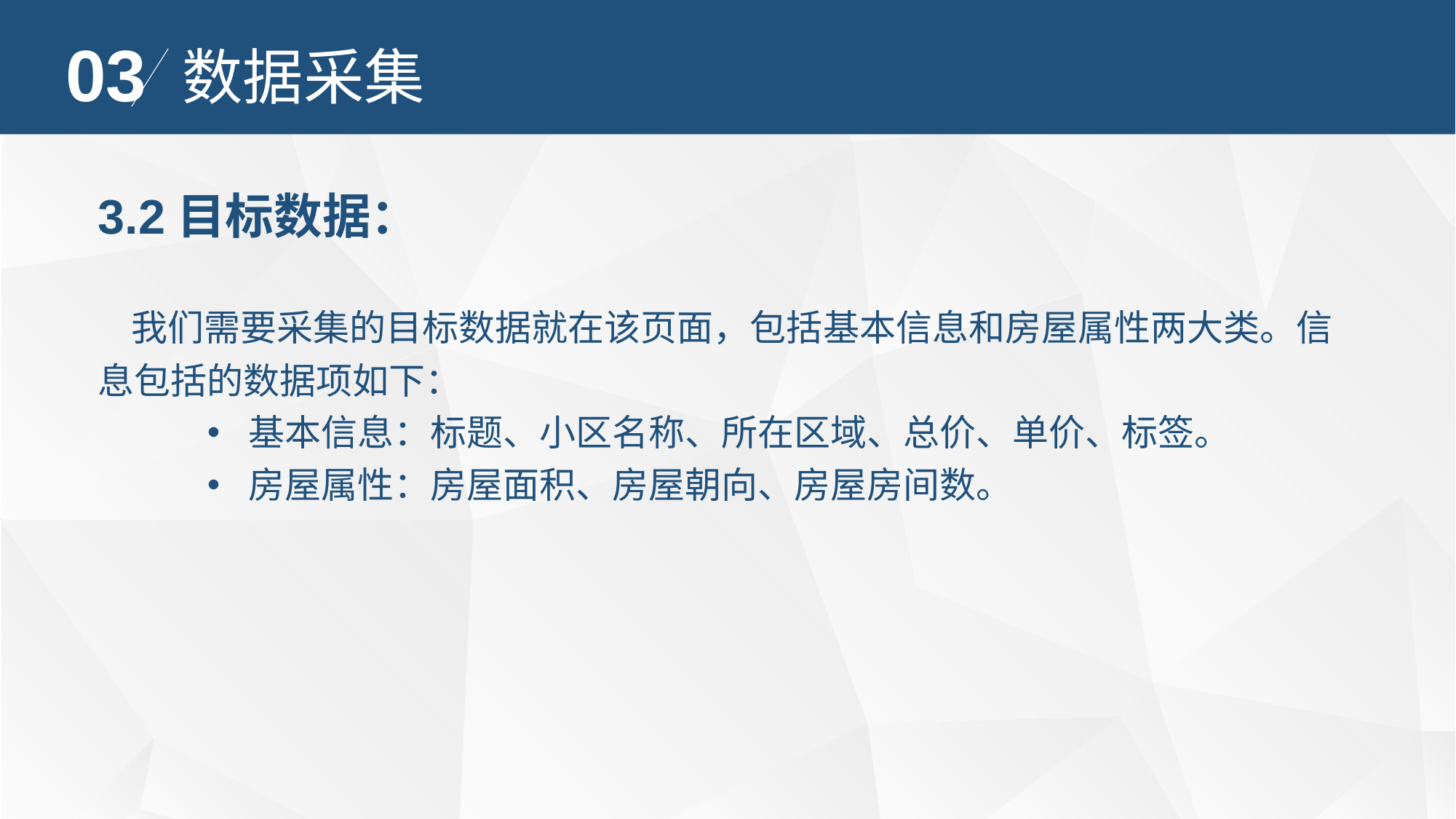

03
数据采集
3.2目标数据：

   我们需要采集的目标数据就在该页面，包括基本信息和房屋属性两大类。信息包括的数据项如下：
基本信息：标题、小区名称、所在区域、总价、单价、标签。
房屋属性：房屋面积、房屋朝向、房屋房间数。